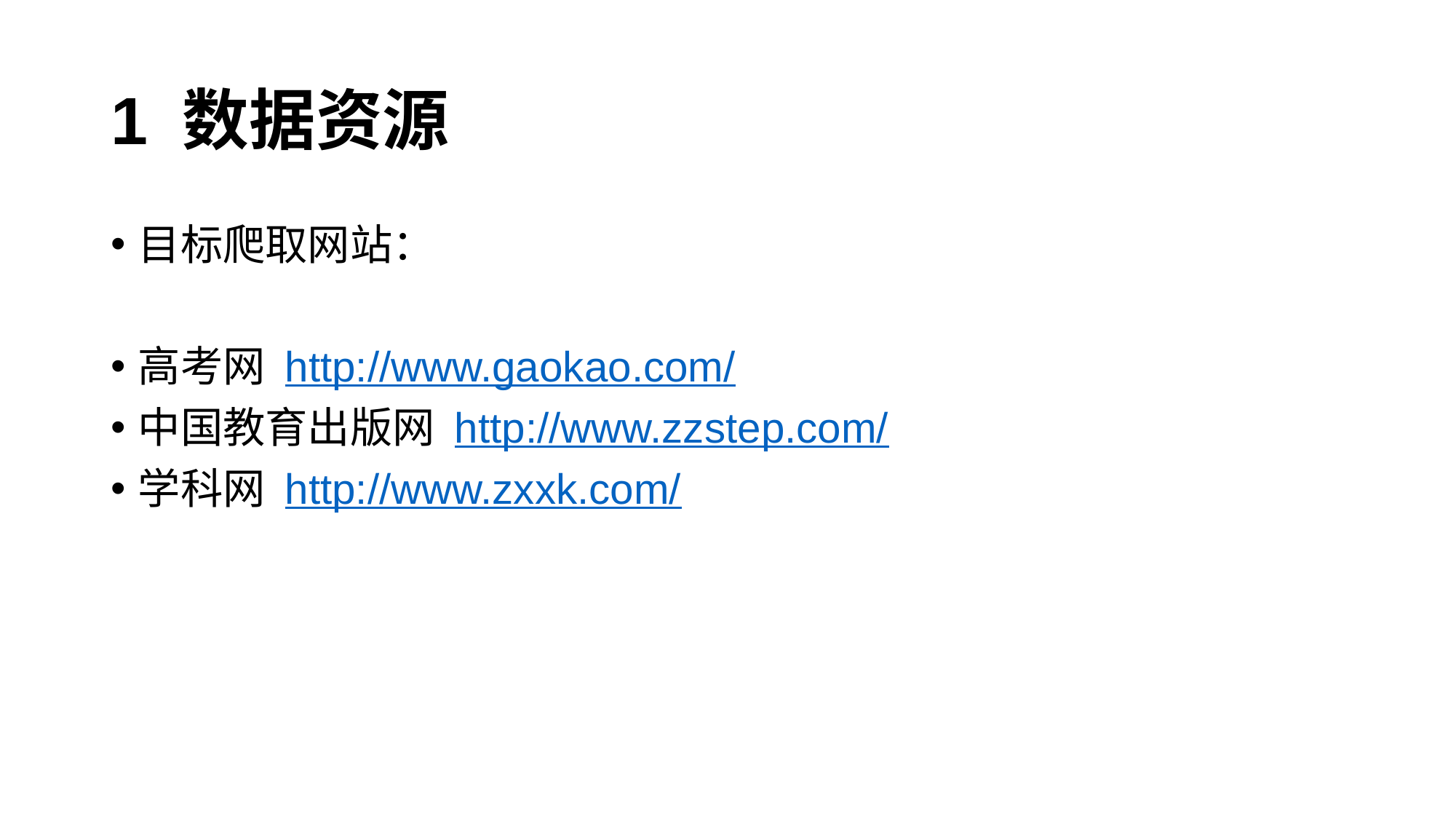

# 1 数据资源
目标爬取网站：

高考网 http://www.gaokao.com/
中国教育出版网 http://www.zzstep.com/
学科网 http://www.zxxk.com/